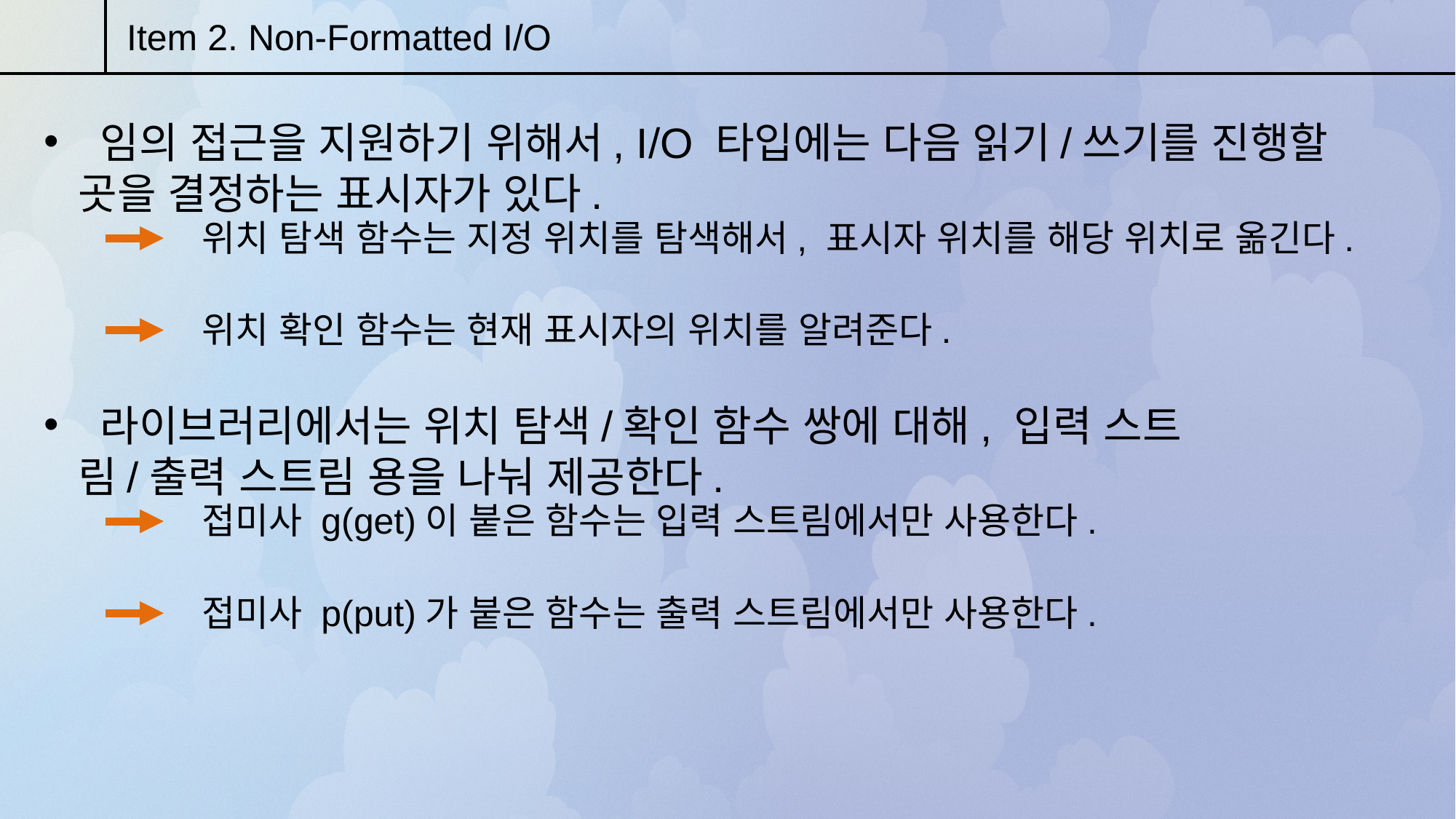

Item 2. Non-Formatted I/O
 임의 접근을 지원하기 위해서, I/O 타입에는 다음 읽기/쓰기를 진행할 곳을 결정하는 표시자가 있다.
위치 탐색 함수는 지정 위치를 탐색해서, 표시자 위치를 해당 위치로 옮긴다.
위치 확인 함수는 현재 표시자의 위치를 알려준다.
 라이브러리에서는 위치 탐색/확인 함수 쌍에 대해, 입력 스트림/출력 스트림 용을 나눠 제공한다.
접미사 g(get)이 붙은 함수는 입력 스트림에서만 사용한다.
접미사 p(put)가 붙은 함수는 출력 스트림에서만 사용한다.